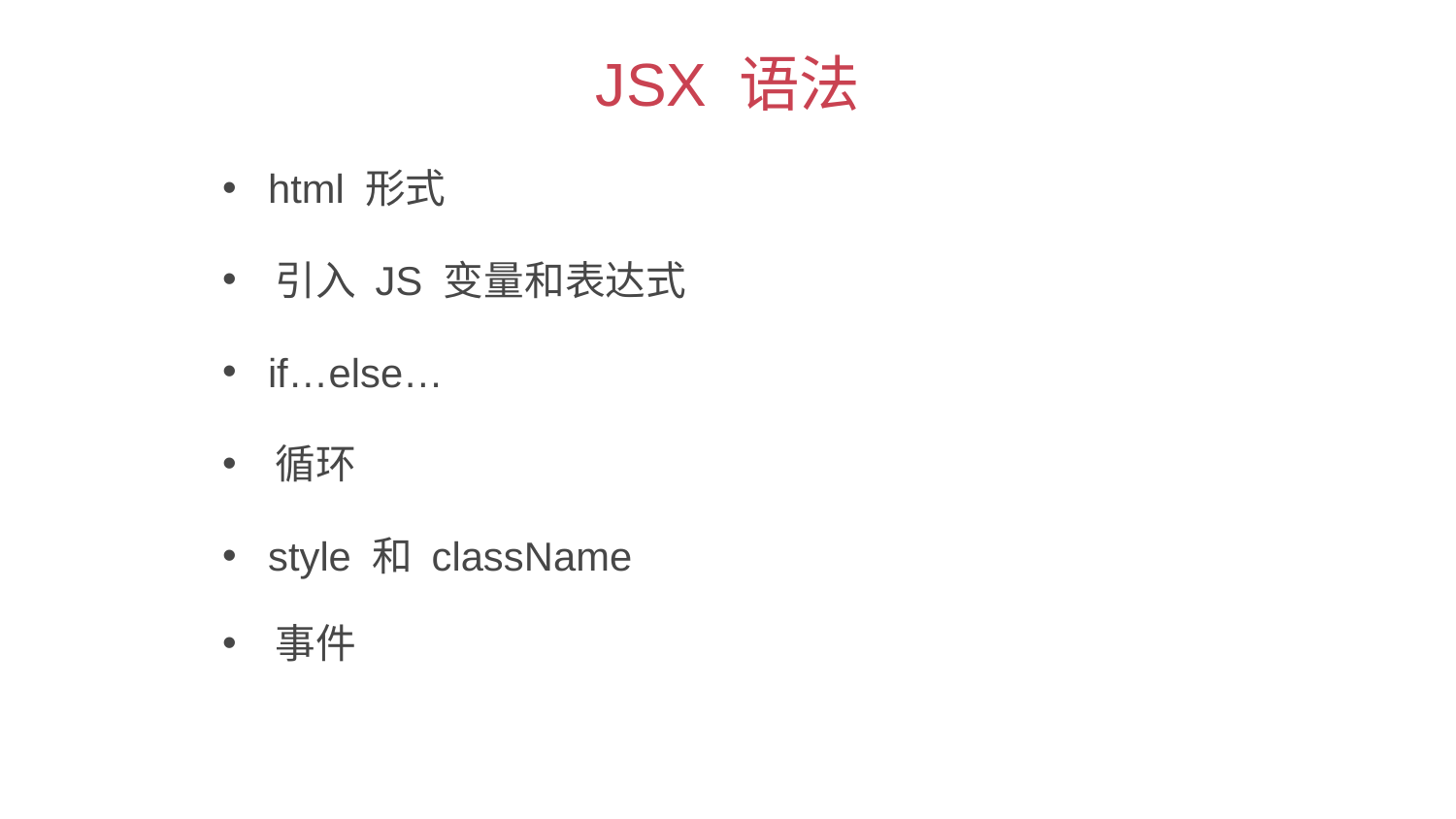

JSX 语法
 html 形式
 引入 JS 变量和表达式
 if…else…
 循环
 style 和 className
 事件